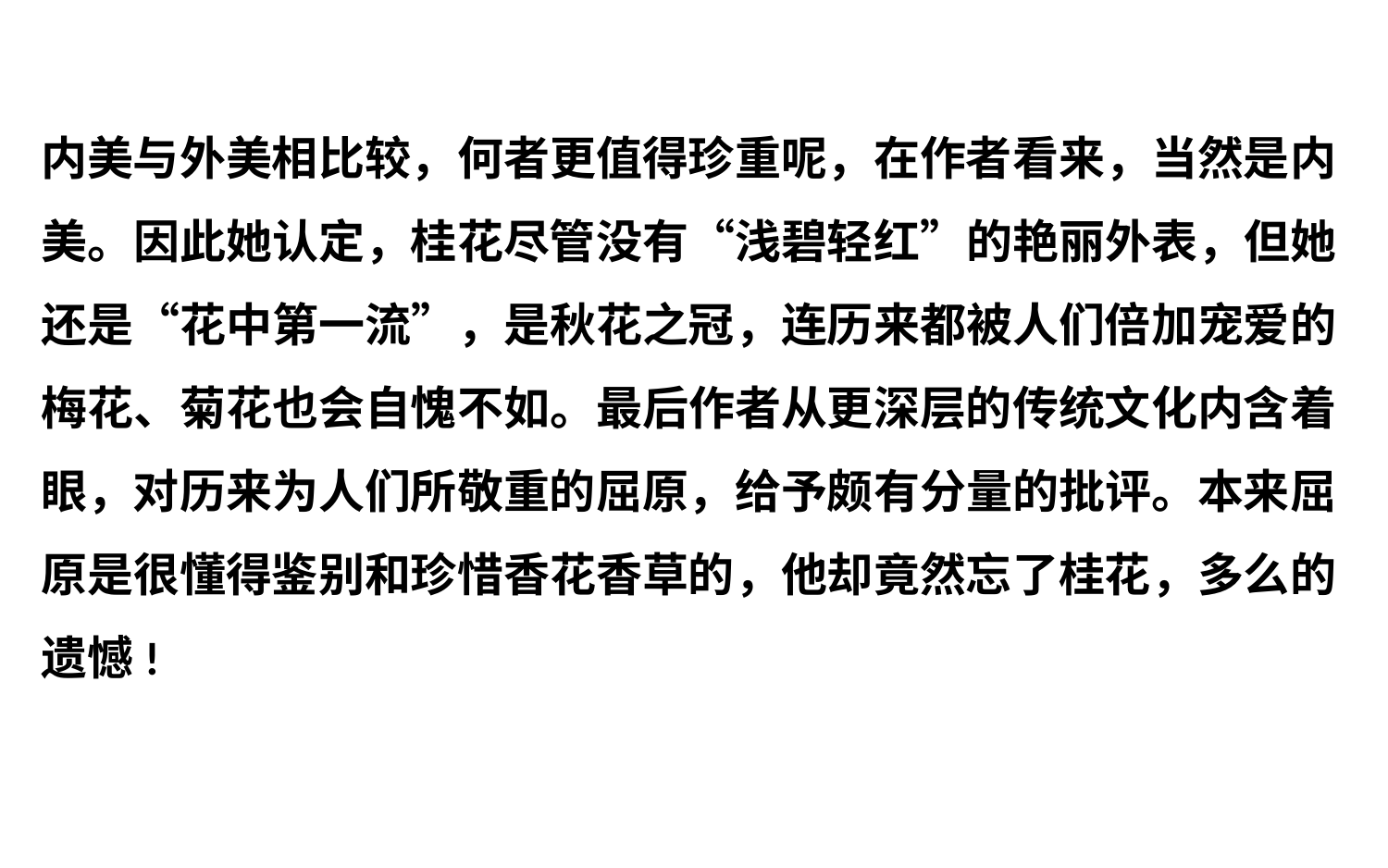

内美与外美相比较，何者更值得珍重呢，在作者看来，当然是内美。因此她认定，桂花尽管没有“浅碧轻红”的艳丽外表，但她还是“花中第一流”，是秋花之冠，连历来都被人们倍加宠爱的梅花、菊花也会自愧不如。最后作者从更深层的传统文化内含着眼，对历来为人们所敬重的屈原，给予颇有分量的批评。本来屈原是很懂得鉴别和珍惜香花香草的，他却竟然忘了桂花，多么的遗憾!